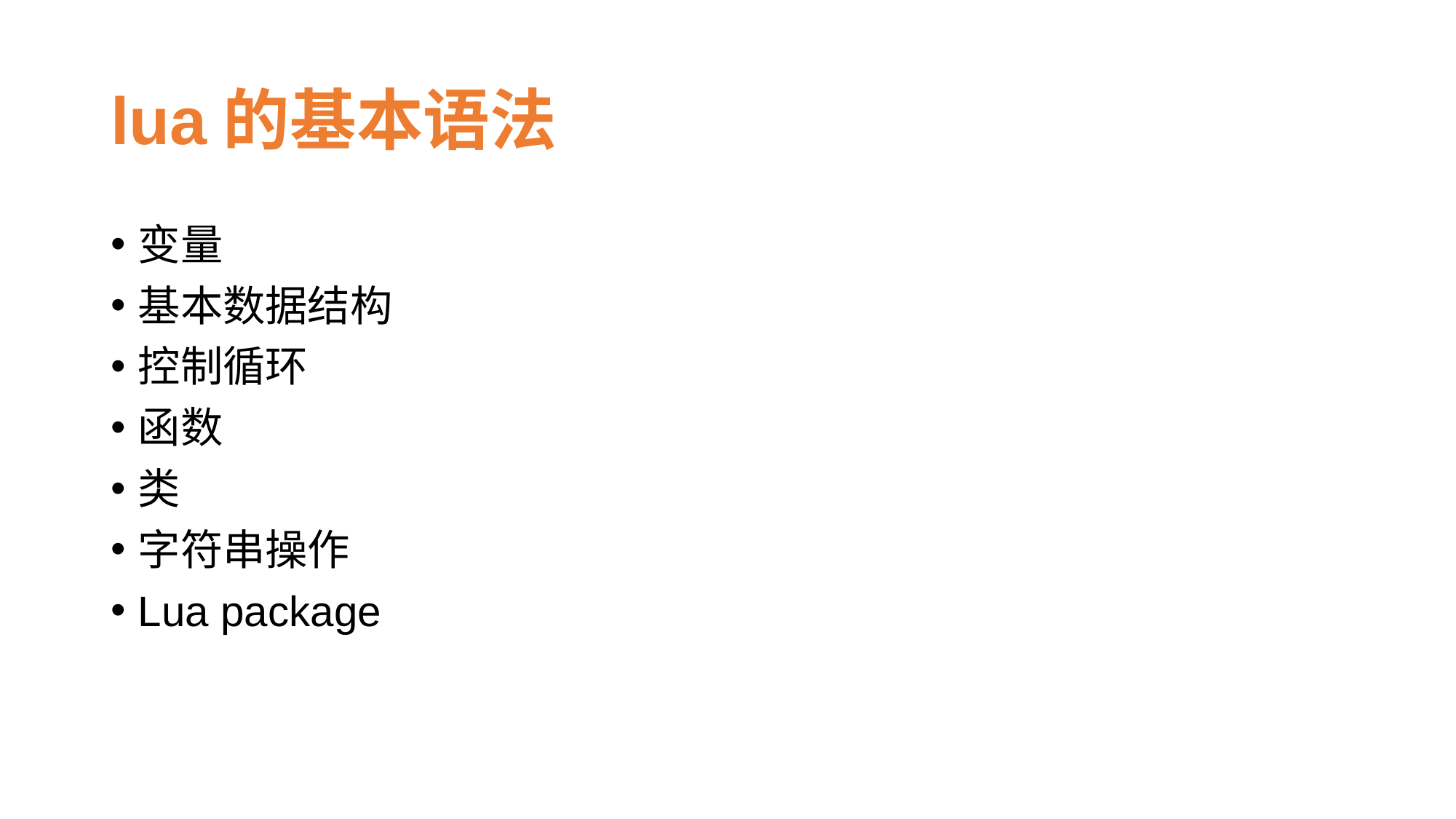

# lua的基本语法
变量
基本数据结构
控制循环
函数
类
字符串操作
Lua package